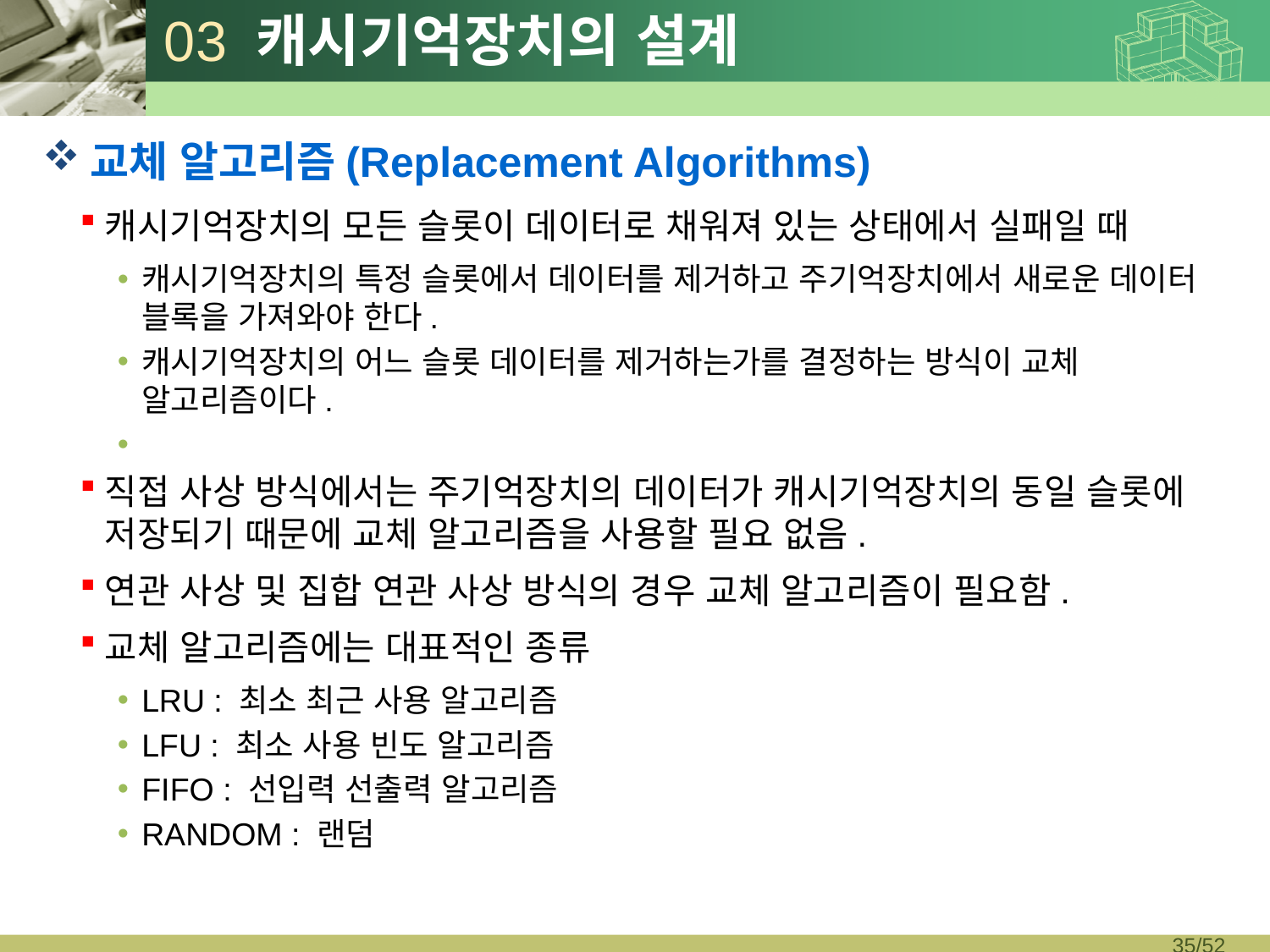

# 03 캐시기억장치의 설계
교체 알고리즘(Replacement Algorithms)
캐시기억장치의 모든 슬롯이 데이터로 채워져 있는 상태에서 실패일 때
캐시기억장치의 특정 슬롯에서 데이터를 제거하고 주기억장치에서 새로운 데이터 블록을 가져와야 한다.
캐시기억장치의 어느 슬롯 데이터를 제거하는가를 결정하는 방식이 교체 알고리즘이다.

직접 사상 방식에서는 주기억장치의 데이터가 캐시기억장치의 동일 슬롯에 저장되기 때문에 교체 알고리즘을 사용할 필요 없음.
연관 사상 및 집합 연관 사상 방식의 경우 교체 알고리즘이 필요함.
교체 알고리즘에는 대표적인 종류
LRU : 최소 최근 사용 알고리즘
LFU : 최소 사용 빈도 알고리즘
FIFO : 선입력 선출력 알고리즘
RANDOM : 랜덤